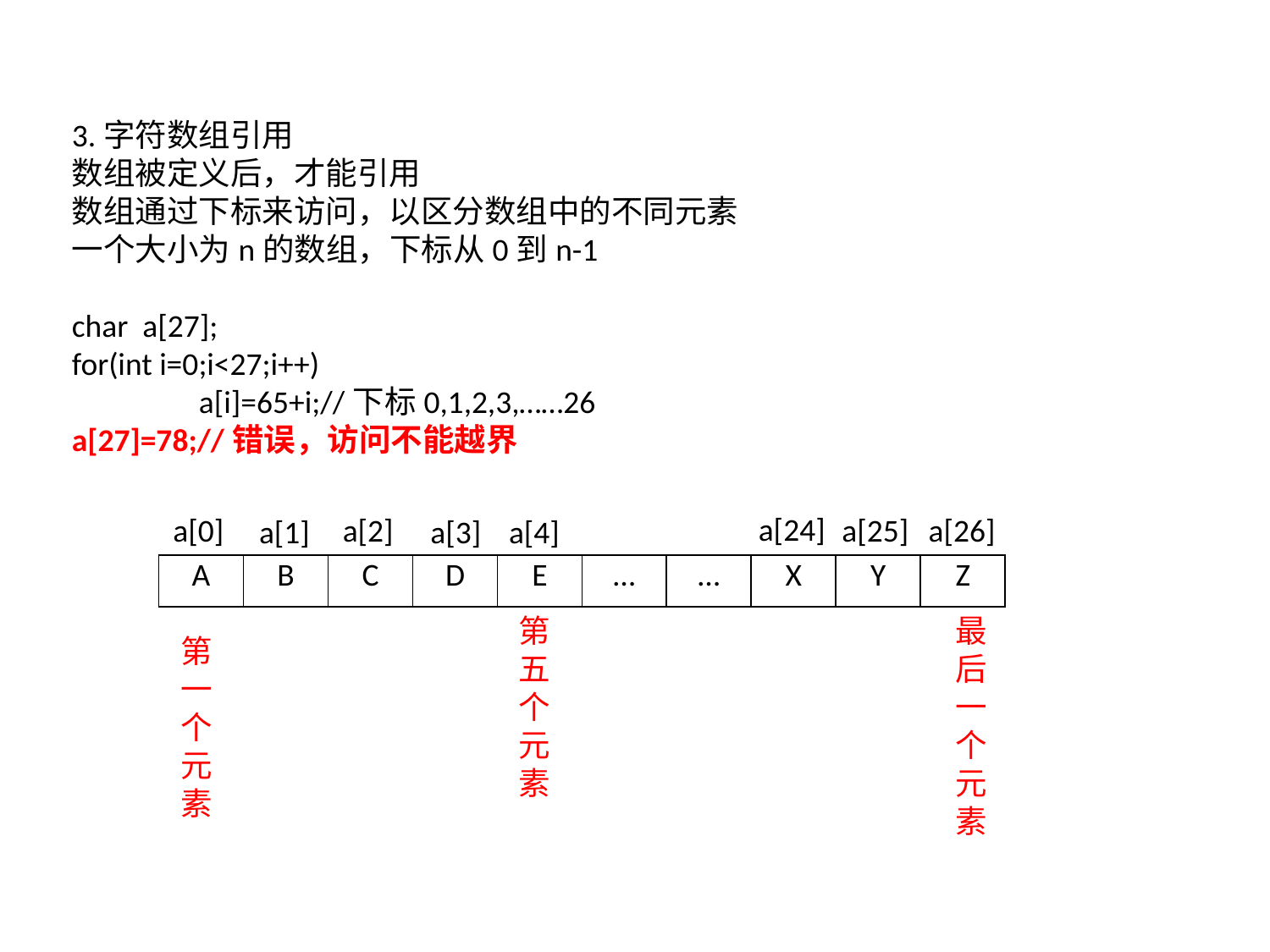

3.字符数组引用
数组被定义后，才能引用
数组通过下标来访问，以区分数组中的不同元素
一个大小为n的数组，下标从0到n-1

char  a[27];
for(int i=0;i<27;i++)
	a[i]=65+i;//下标0,1,2,3,……26
a[27]=78;//错误，访问不能越界

a[24]
a[2]
a[26]
a[0]
a[25]
a[1]
a[3]
a[4]
| A | B | C | D | E | … | … | X | Y | Z |
| --- | --- | --- | --- | --- | --- | --- | --- | --- | --- |
第五个元素
最后一个
元素
第一个元素